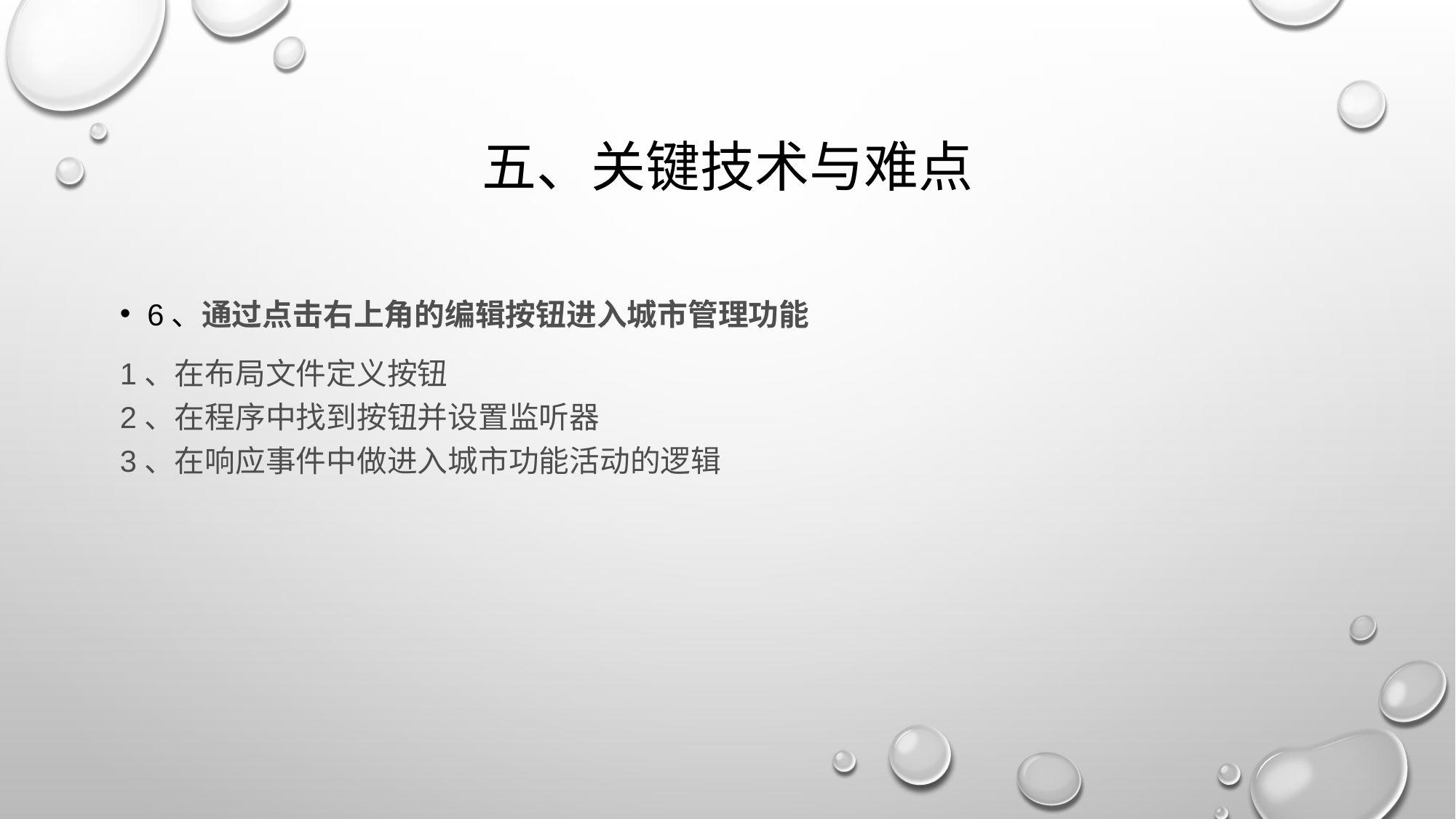

# 五、关键技术与难点
6、通过点击右上角的编辑按钮进入城市管理功能
1、在布局文件定义按钮
2、在程序中找到按钮并设置监听器
3、在响应事件中做进入城市功能活动的逻辑